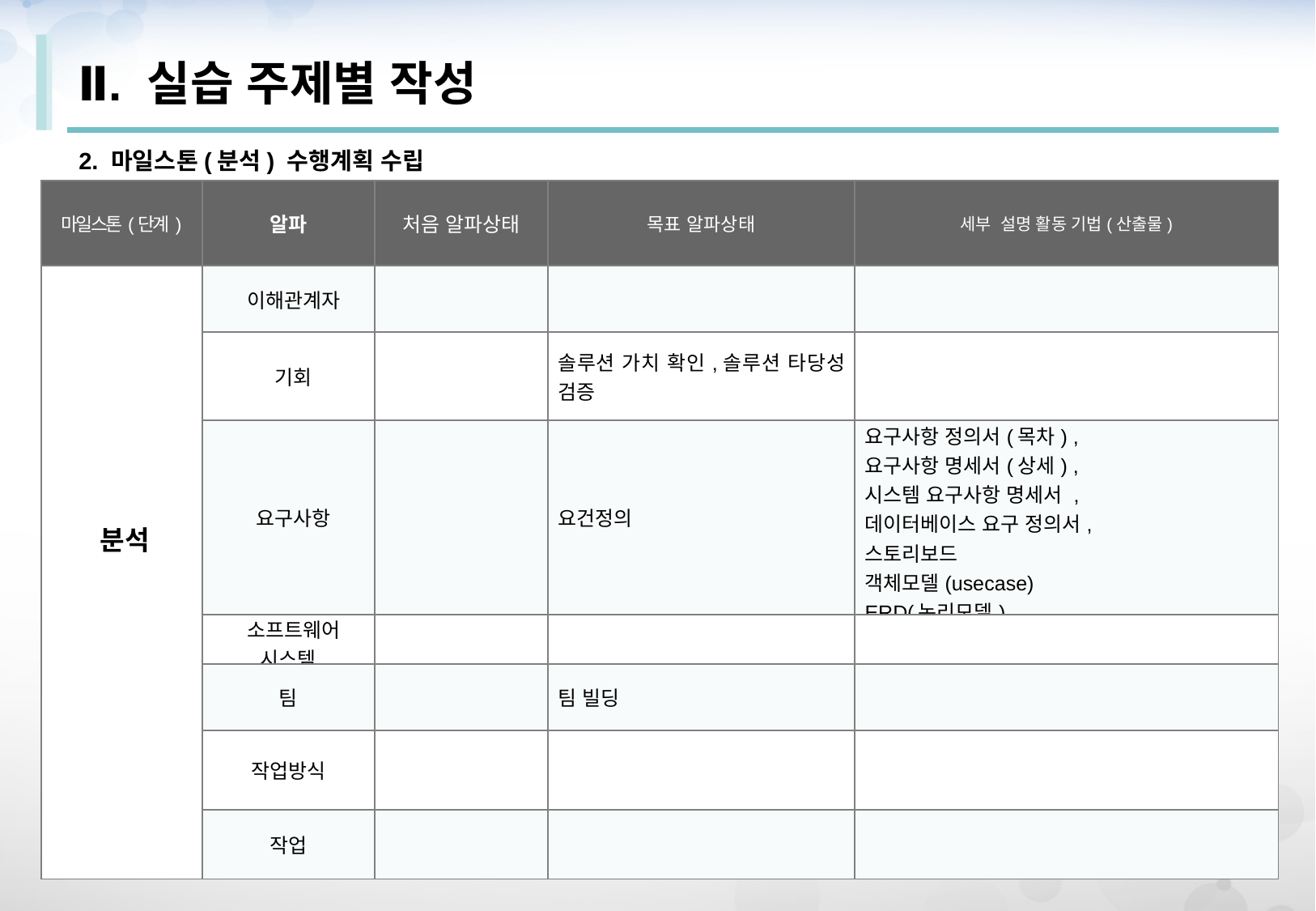

Ⅱ. 실습 주제별 작성
2. 마일스톤(분석) 수행계획 수립
| 마일스톤(단계) | 알파 | 처음 알파상태 | 목표 알파상태 | 세부 설명 활동 기법(산출물) |
| --- | --- | --- | --- | --- |
| 분석 | 이해관계자 |  |  |  |
|  | 기회 |  | 솔루션 가치 확인,솔루션 타당성 검증 |  |
|  | 요구사항 |  | 요건정의 | 요구사항 정의서(목차) , 요구사항 명세서(상세) , 시스템 요구사항 명세서 , 데이터베이스 요구 정의서, 스토리보드 객체모델(usecase) ERD(논리모델) 객체모델(클래스다이어그램) |
|  | 소프트웨어 시스템 |  |  |  |
|  | 팀 |  | 팀 빌딩 |  |
|  | 작업방식 |  |  |  |
|  | 작업 |  |  |  |